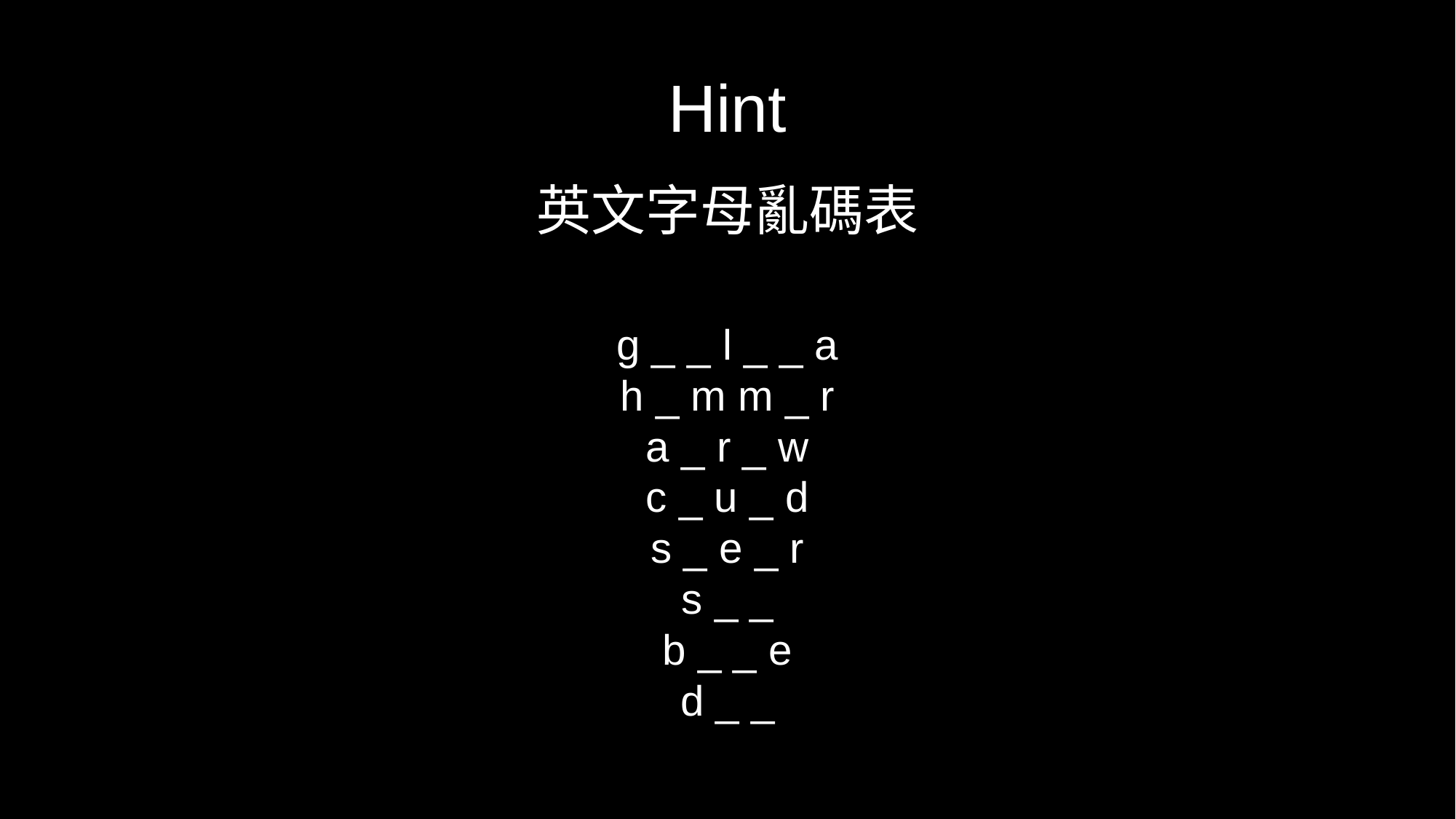

Hint
英文字母亂碼表
g _ _ l _ _ a
h _ m m _ r
a _ r _ w
c _ u _ d
s _ e _ r
s _ _
b _ _ e
d _ _